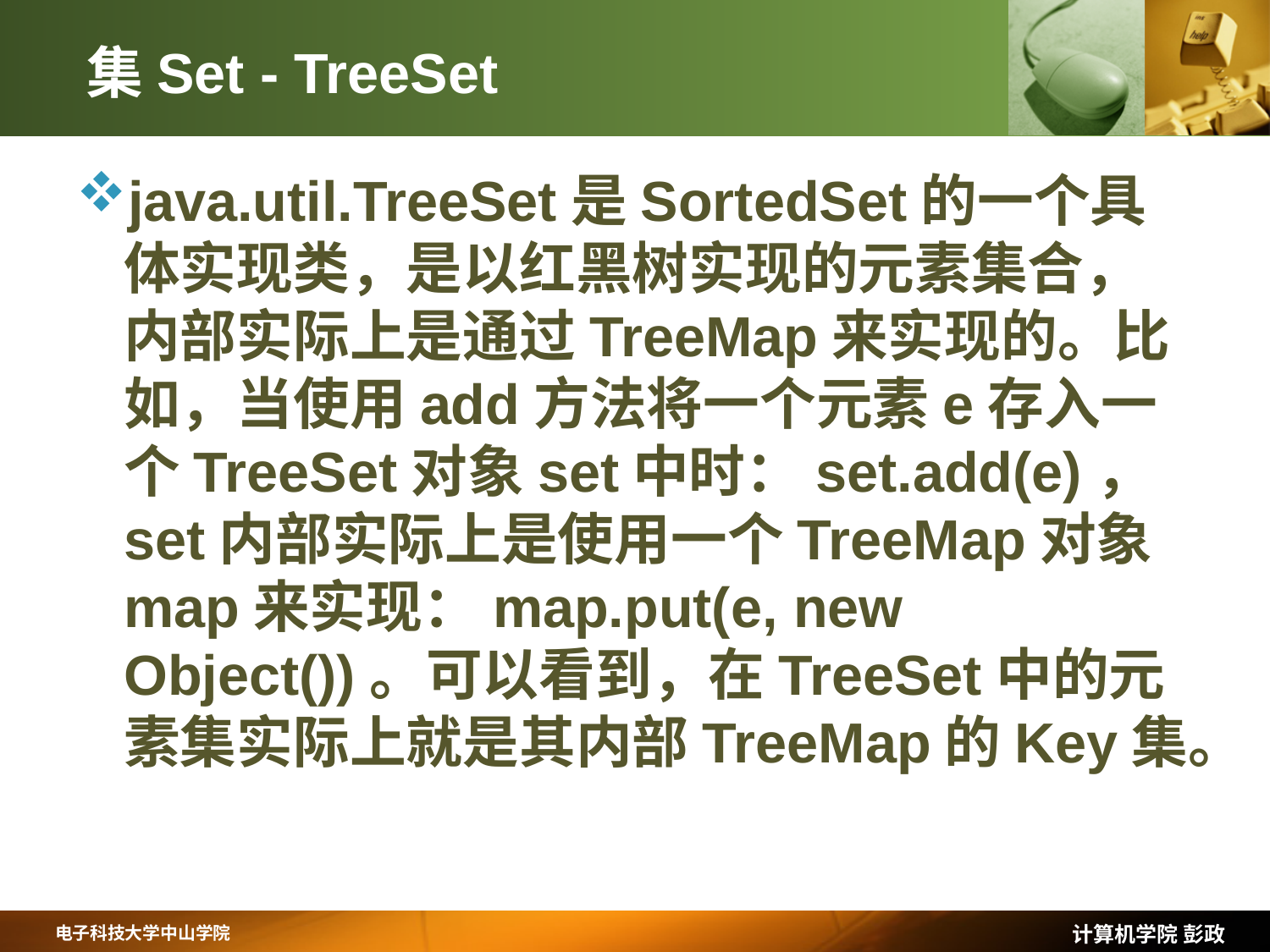

# 集Set - TreeSet
java.util.TreeSet是SortedSet的一个具体实现类，是以红黑树实现的元素集合，内部实际上是通过TreeMap来实现的。比如，当使用add方法将一个元素e存入一个TreeSet对象set中时：set.add(e)， set内部实际上是使用一个TreeMap对象map来实现：map.put(e, new Object())。可以看到，在TreeSet中的元素集实际上就是其内部TreeMap的Key集。
计算机学院 彭政
电子科技大学中山学院